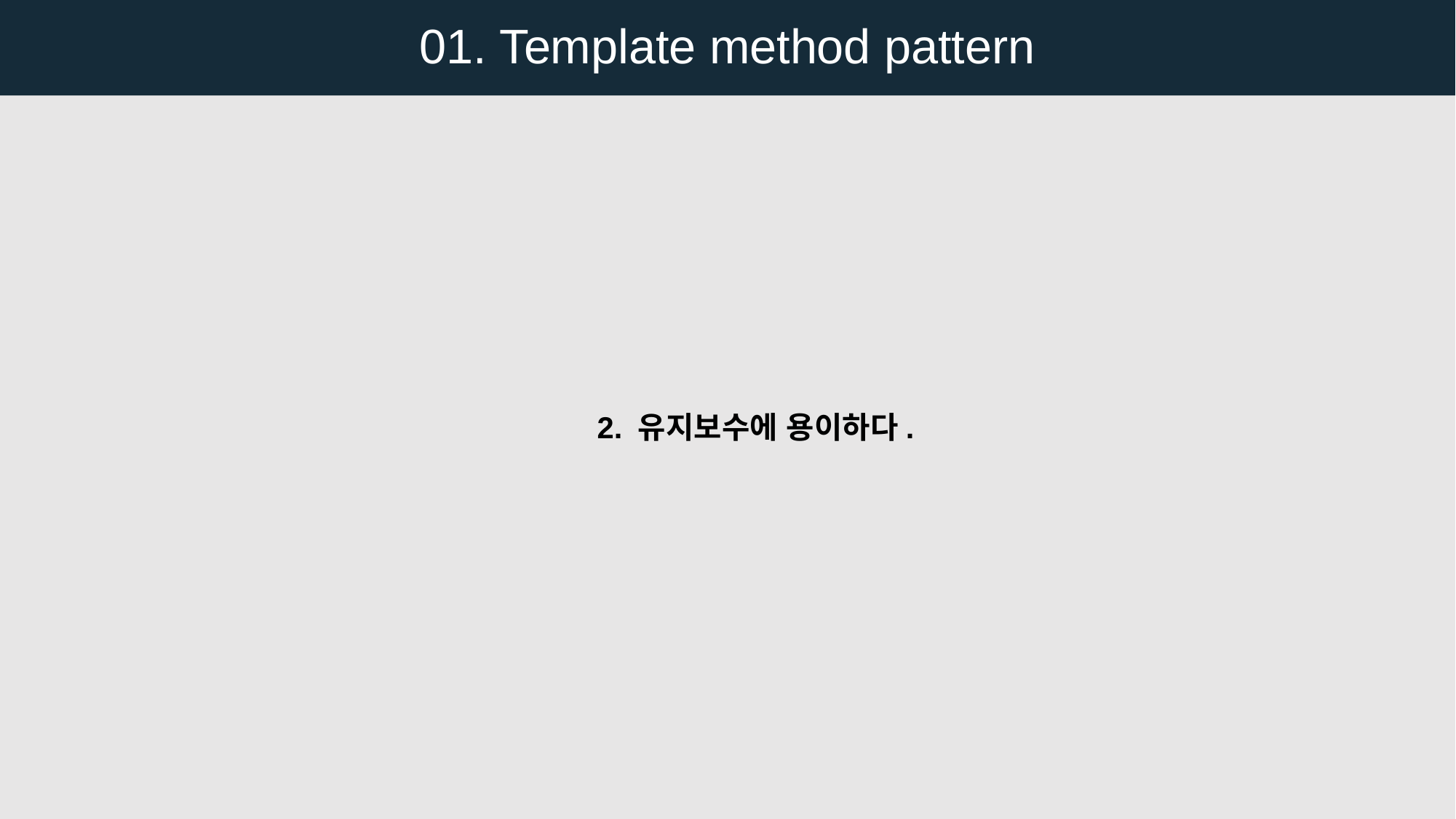

01. Template method pattern
2. 유지보수에 용이하다.